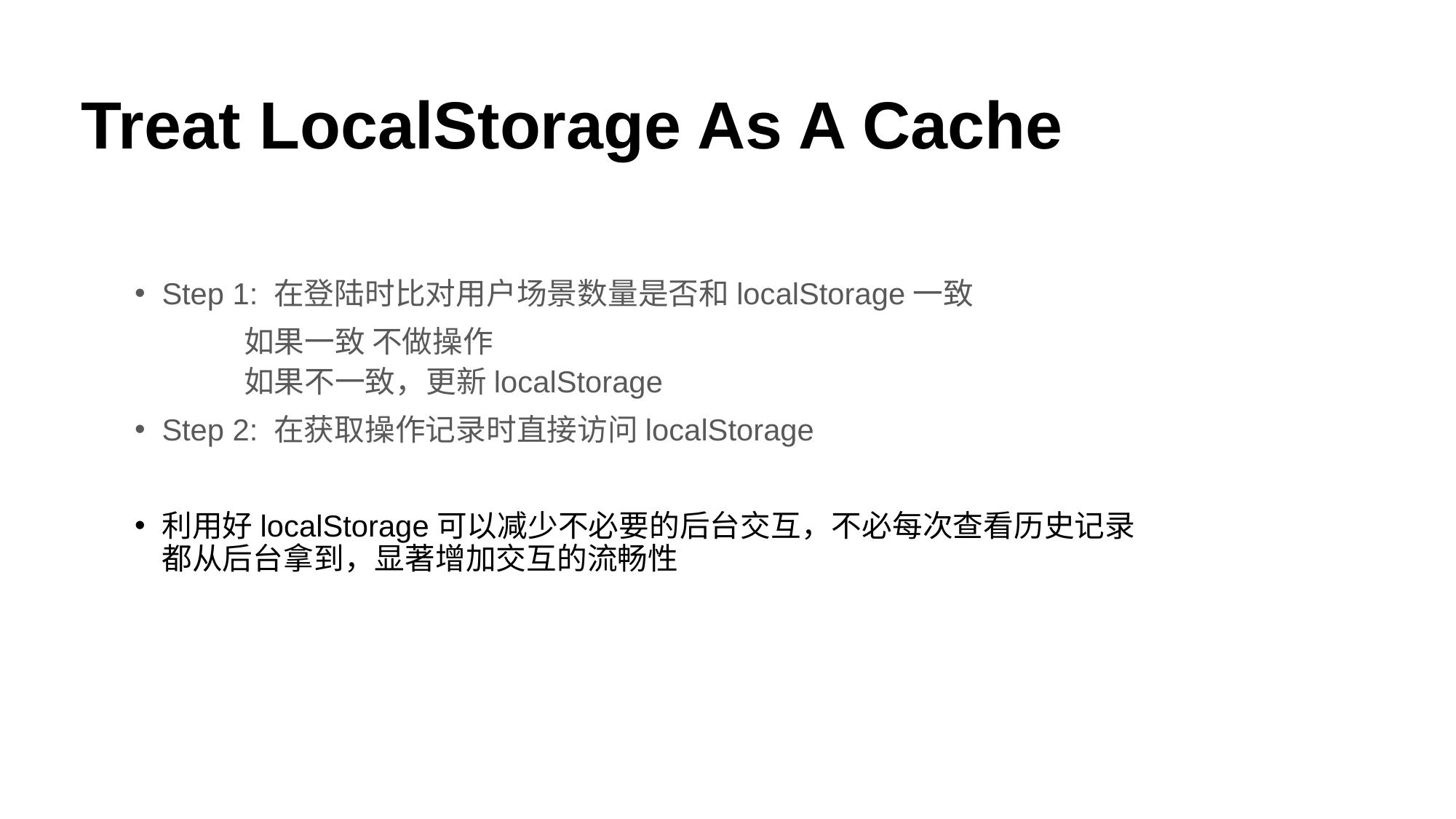

# Treat LocalStorage As A Cache

Step 1: 在登陆时比对用户场景数量是否和localStorage一致
	如果一致 不做操作
如果不一致，更新localStorage
Step 2: 在获取操作记录时直接访问localStorage

利用好localStorage可以减少不必要的后台交互，不必每次查看历史记录都从后台拿到，显著增加交互的流畅性